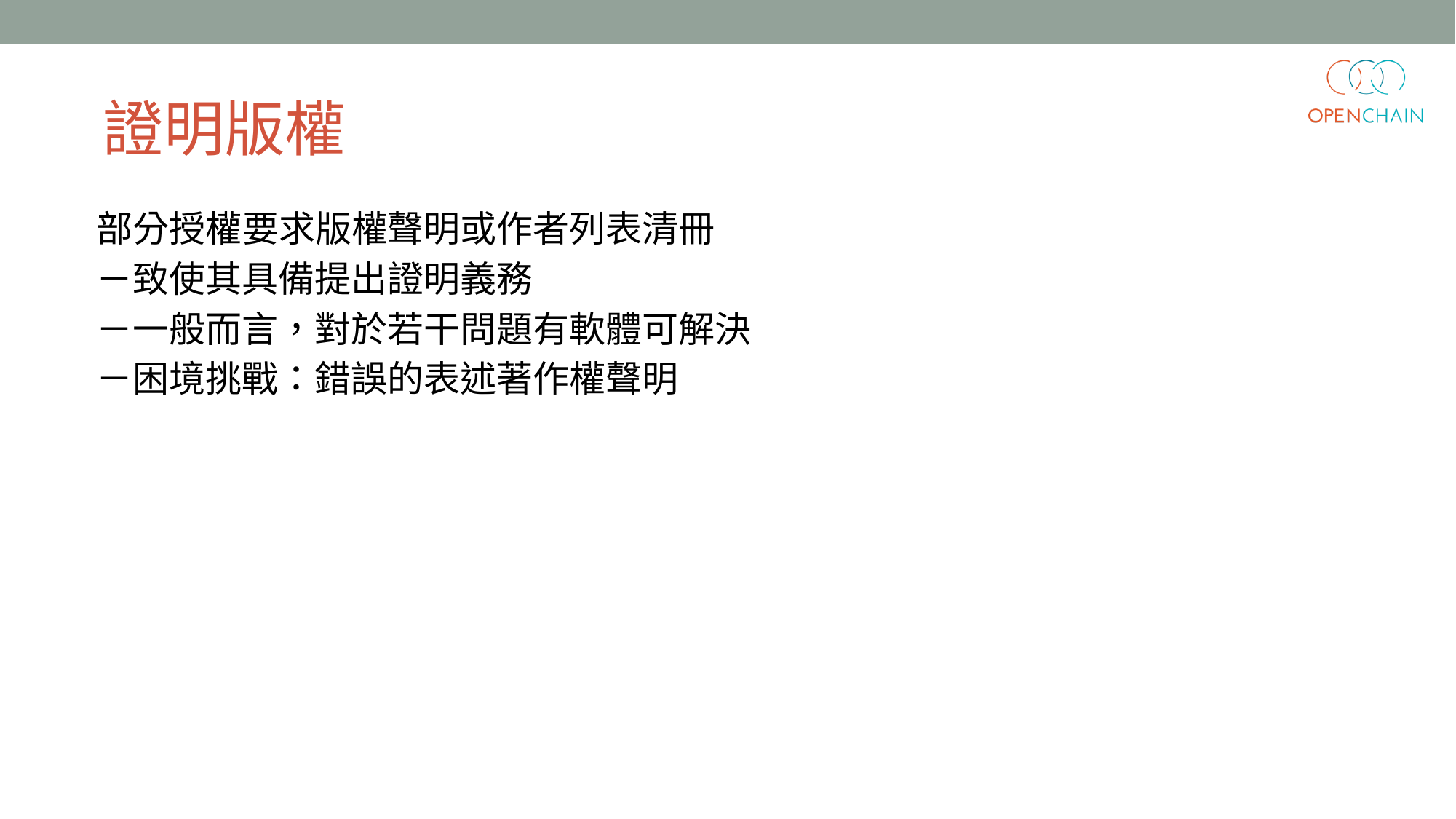

證明版權
部分授權要求版權聲明或作者列表清冊
－致使其具備提出證明義務
－一般而言，對於若干問題有軟體可解決
－困境挑戰：錯誤的表述著作權聲明